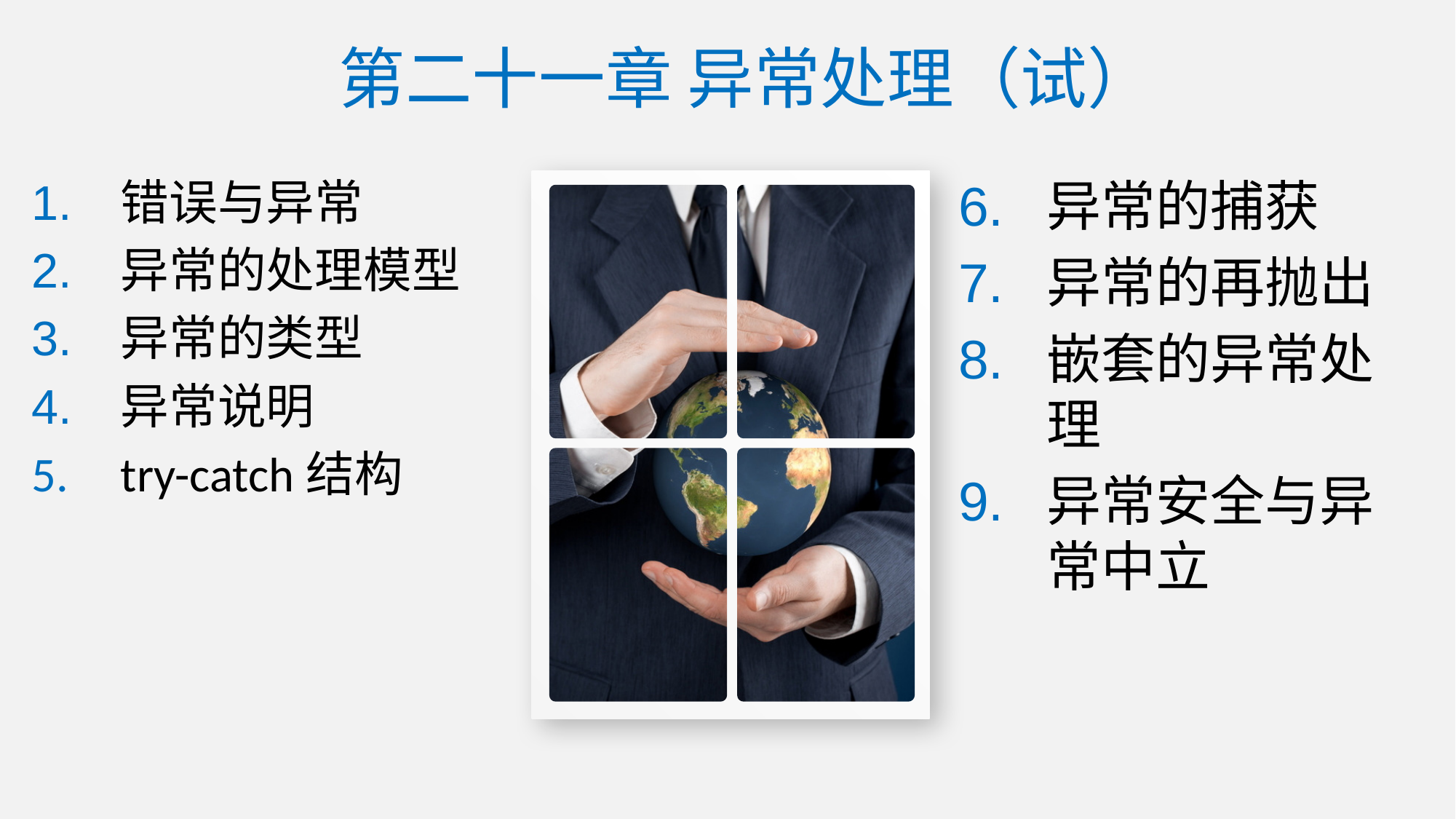

# 第二十一章 异常处理（试）
错误与异常
异常的处理模型
异常的类型
异常说明
try-catch结构
异常的捕获
异常的再抛出
嵌套的异常处理
异常安全与异常中立